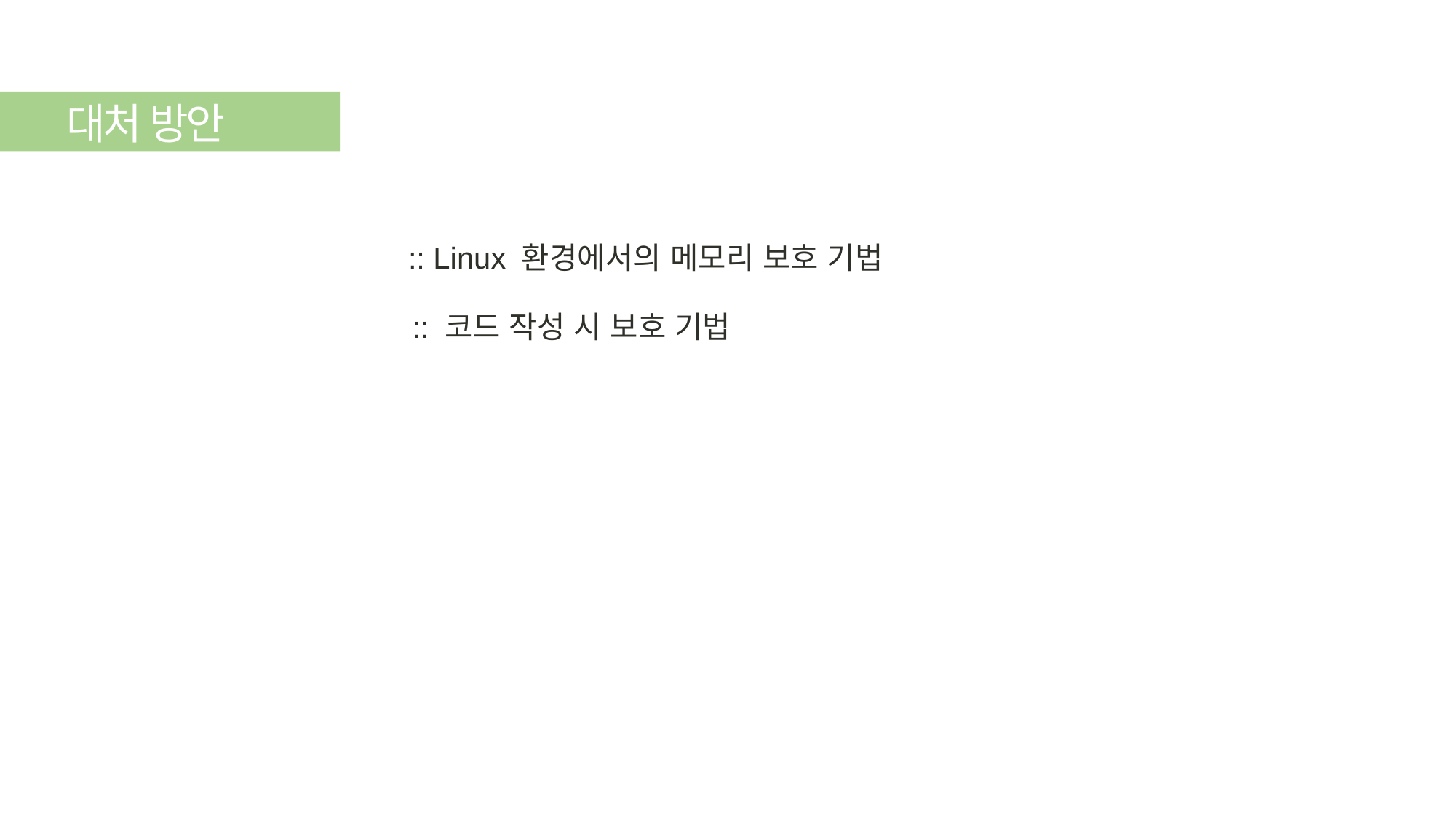

대처 방안

:: Linux 환경에서의 메모리 보호 기법
:: 코드 작성 시 보호 기법